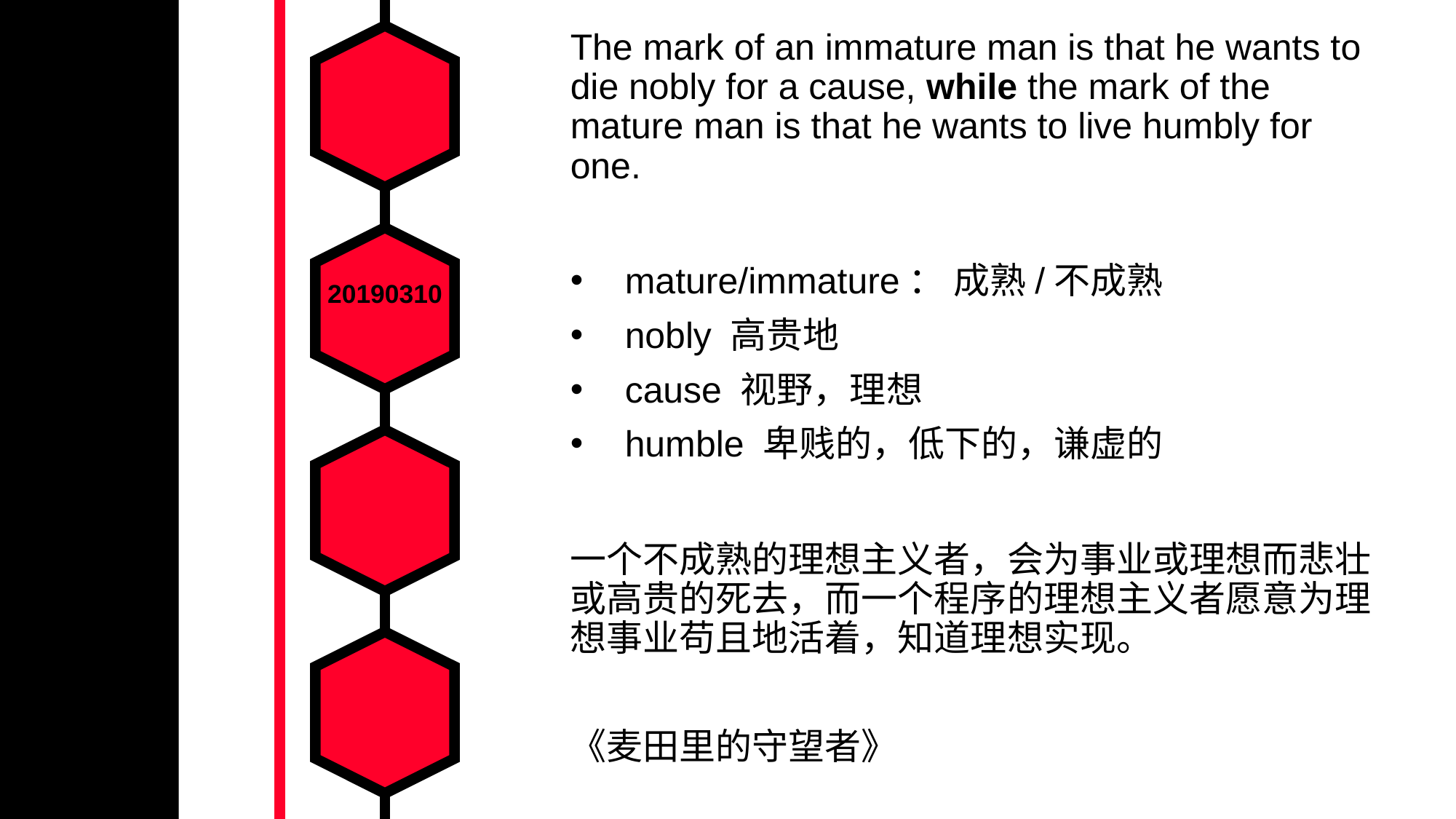

#
The mark of an immature man is that he wants to die nobly for a cause, while the mark of the mature man is that he wants to live humbly for one.

mature/immature： 成熟/不成熟
nobly 高贵地
cause 视野，理想
humble 卑贱的，低下的，谦虚的

一个不成熟的理想主义者，会为事业或理想而悲壮或高贵的死去，而一个程序的理想主义者愿意为理想事业苟且地活着，知道理想实现。

《麦田里的守望者》

20190310